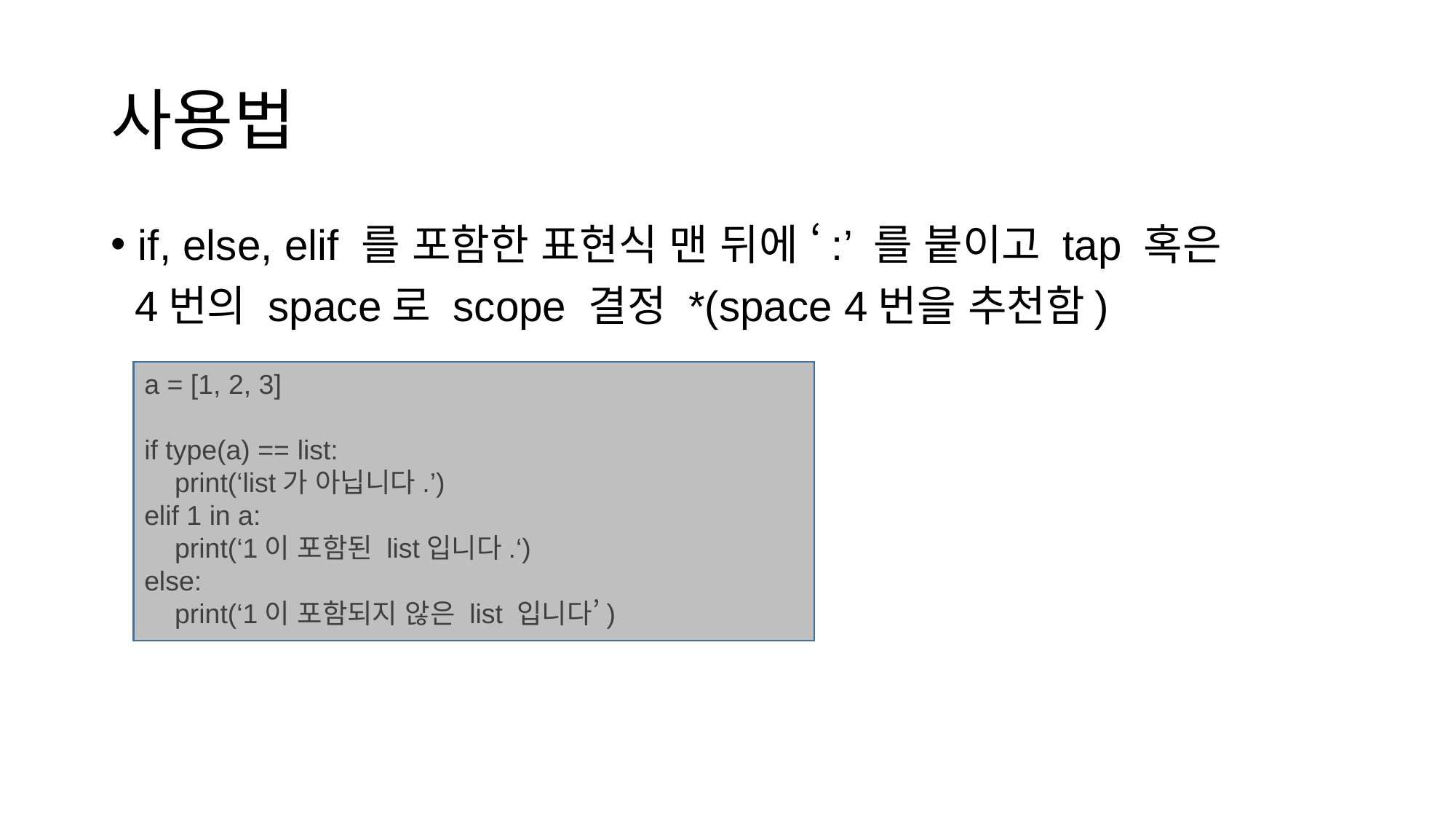

# 사용법
if, else, elif 를 포함한 표현식 맨 뒤에 ‘:’ 를 붙이고 tap 혹은
  4번의 space로 scope 결정 *(space 4번을 추천함)

a = [1, 2, 3]

if type(a) == list:
    print(‘list가 아닙니다.’)
elif 1 in a:
    print(‘1이 포함된 list입니다.‘)
else:
    print(‘1이 포함되지 않은 list 입니다’)